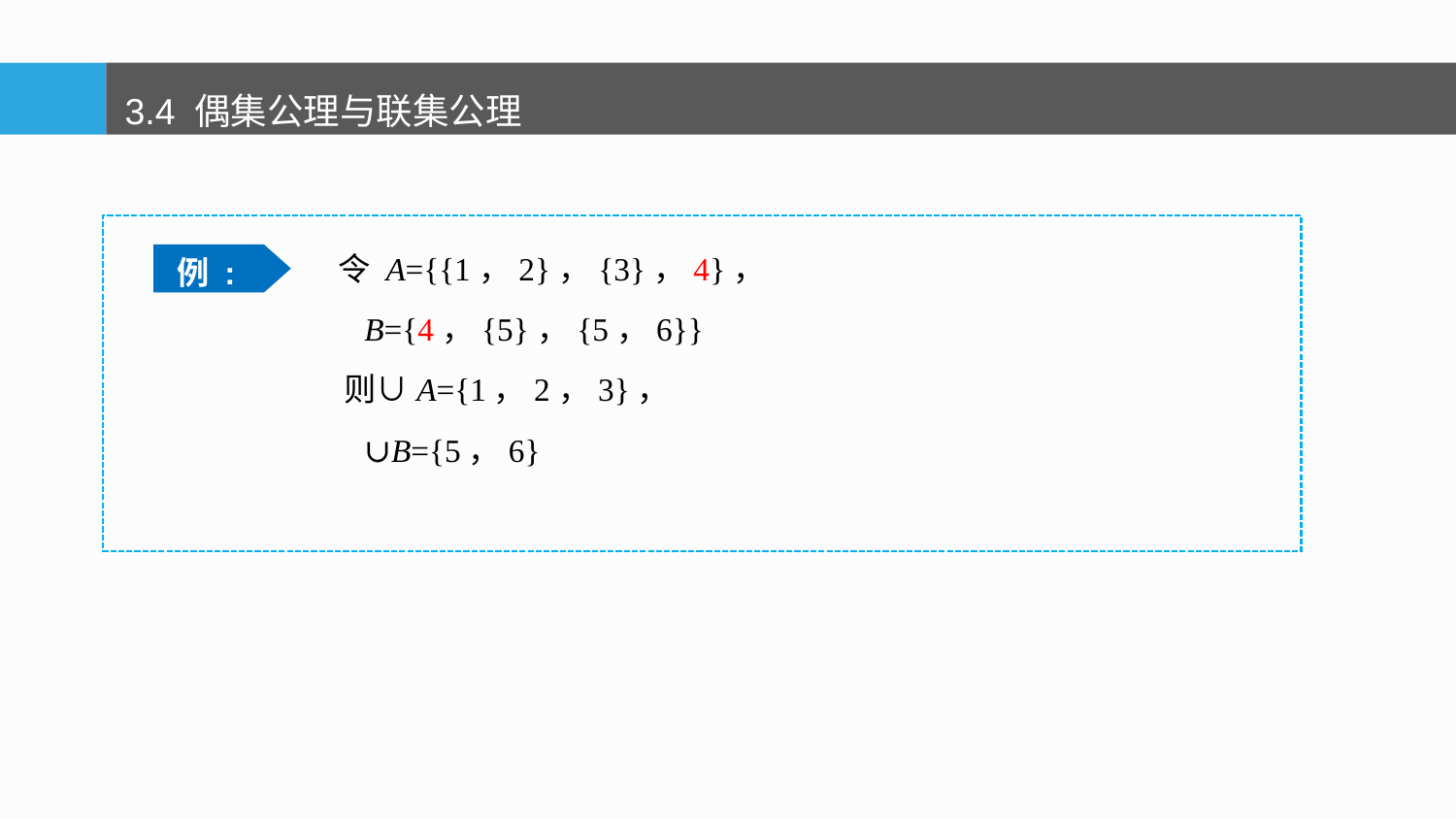

3.4 偶集公理与联集公理

     令 A={{1，2}，{3}，4}，
        B={4，{5}，{5，6}}
     则∪A={1，2，3}，
        ∪B={5，6}

例 :